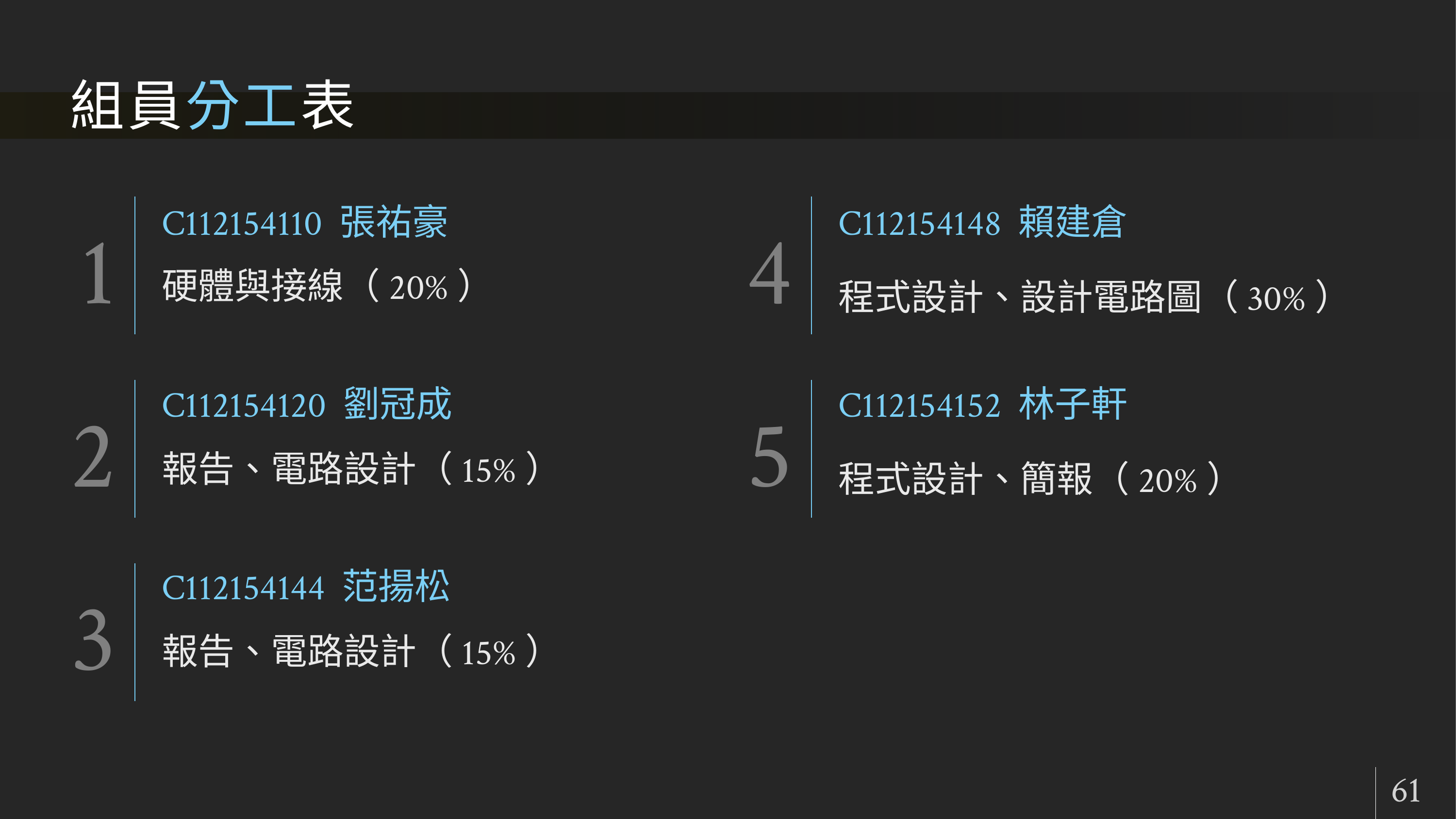

# 組員分工表
C112154110 張祐豪
C112154148 賴建倉
硬體與接線（20%）
程式設計、設計電路圖（30%）
C112154120 劉冠成
C112154152 林子軒
報告、電路設計（15%）
程式設計、簡報（20%）
C112154144 范揚松
報告、電路設計（15%）
61